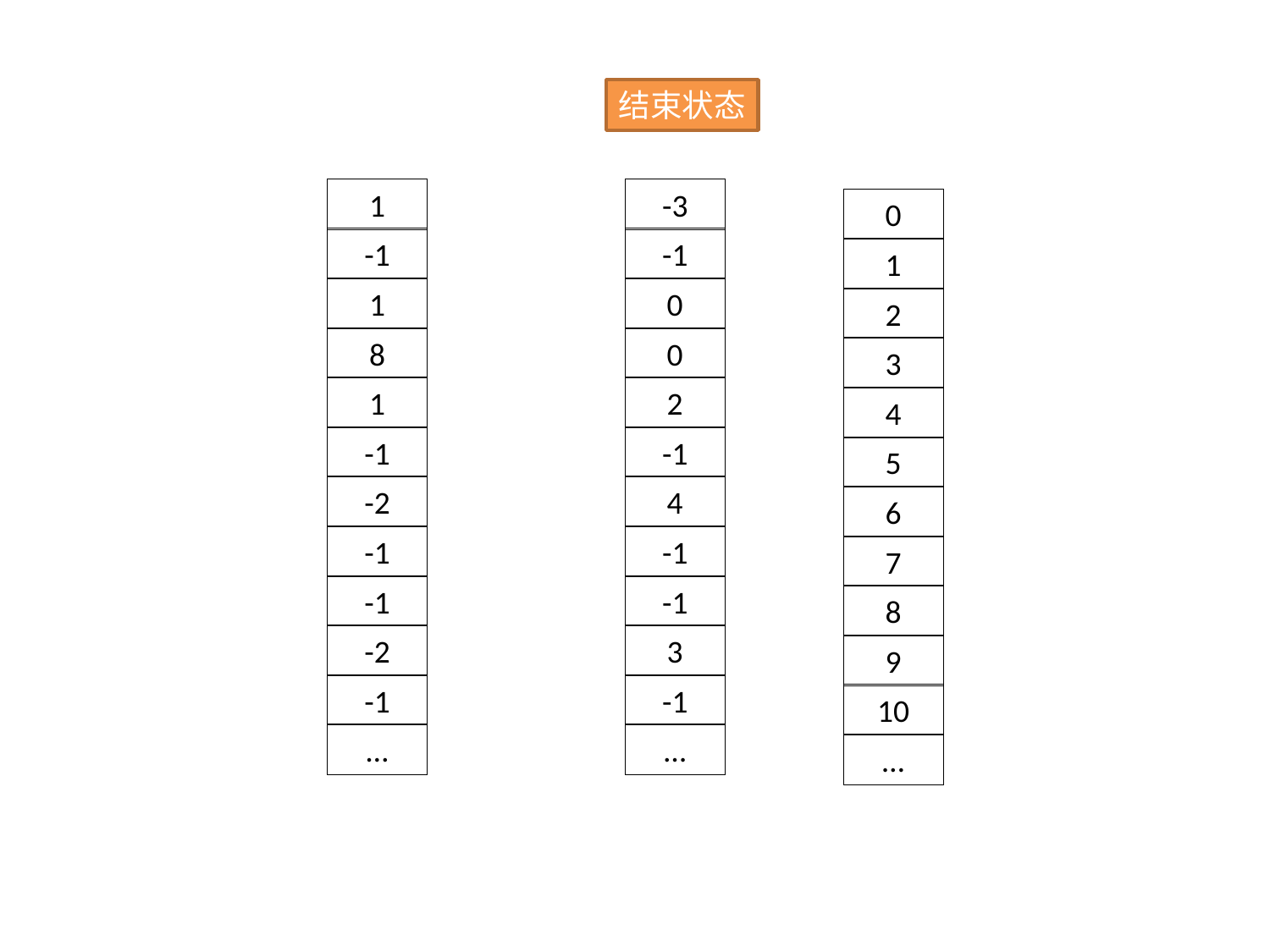

结束状态
1
-3
0
-1
-1
1
1
0
2
8
0
3
1
2
4
-1
-1
5
-2
4
6
-1
-1
7
-1
-1
8
-2
3
9
-1
-1
10
…
…
…